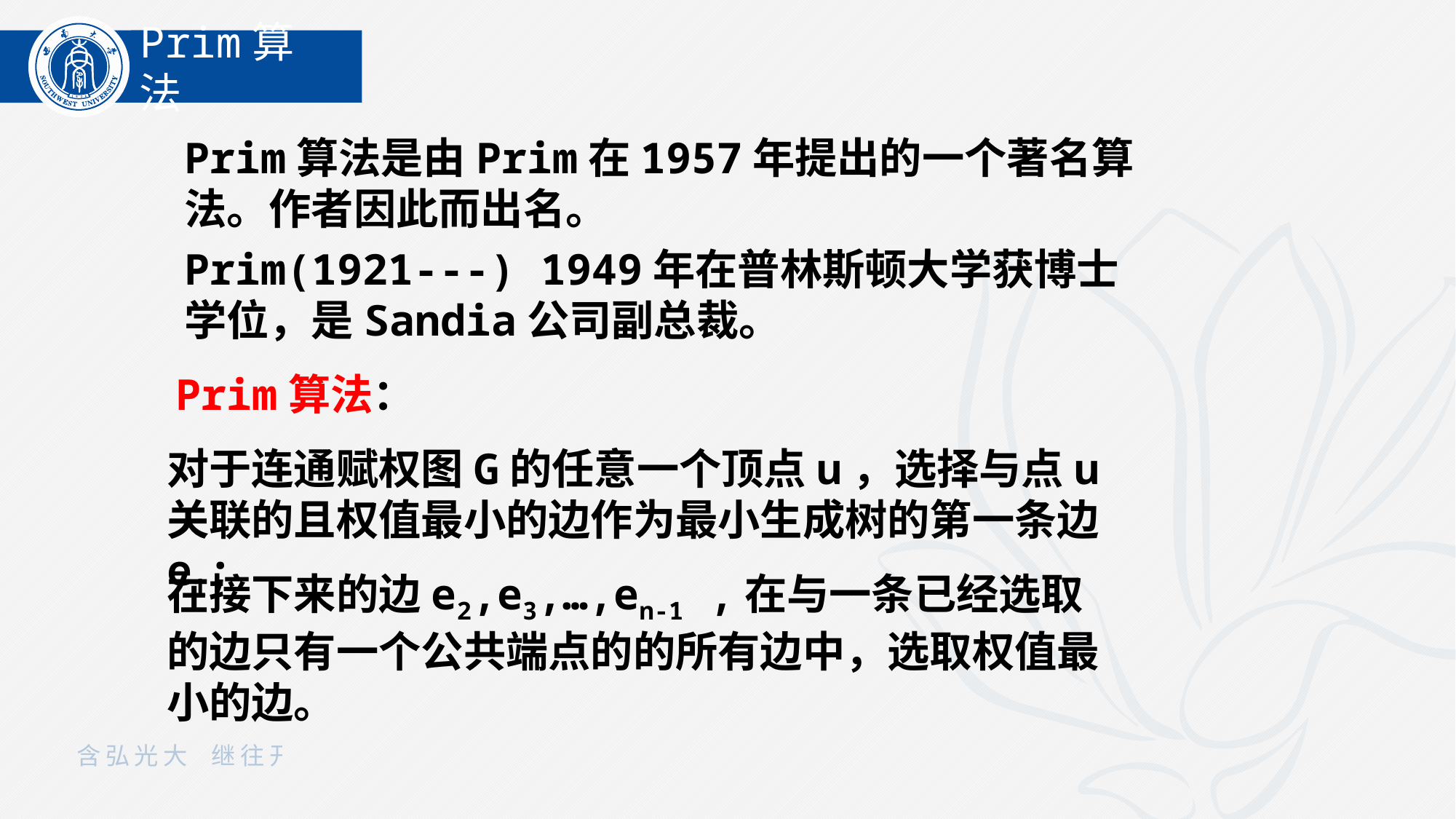

Prim算法
Prim算法是由Prim在1957年提出的一个著名算法。作者因此而出名。
Prim(1921---) 1949年在普林斯顿大学获博士学位，是Sandia公司副总裁。
Prim算法：
对于连通赋权图G的任意一个顶点u，选择与点u关联的且权值最小的边作为最小生成树的第一条边e1;
在接下来的边e2,e3,…,en-1 ,在与一条已经选取的边只有一个公共端点的的所有边中，选取权值最小的边。